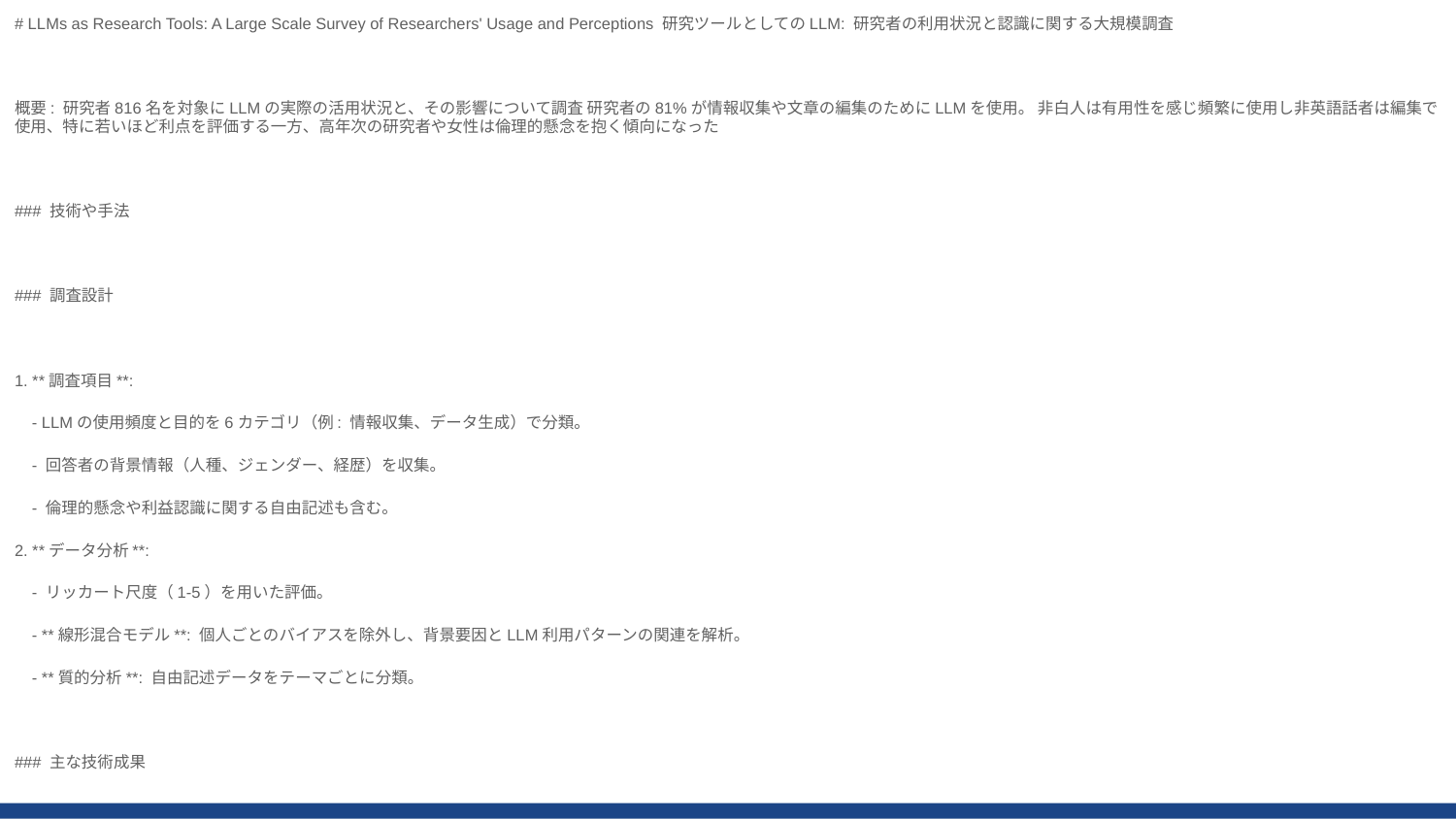

# LLMs as Research Tools: A Large Scale Survey of Researchers' Usage and Perceptions 研究ツールとしてのLLM: 研究者の利用状況と認識に関する大規模調査

概要: 研究者816名を対象にLLMの実際の活用状況と、その影響について調査 研究者の81%が情報収集や文章の編集のためにLLMを使用。 非白人は有用性を感じ頻繁に使用し非英語話者は編集で使用、特に若いほど利点を評価する一方、高年次の研究者や女性は倫理的懸念を抱く傾向になった

### 技術や手法

### 調査設計

1. **調査項目**:
    - LLMの使用頻度と目的を6カテゴリ（例: 情報収集、データ生成）で分類。
    - 回答者の背景情報（人種、ジェンダー、経歴）を収集。
    - 倫理的懸念や利益認識に関する自由記述も含む。
2. **データ分析**:
    - リッカート尺度（1-5）を用いた評価。
    - **線形混合モデル**: 個人ごとのバイアスを除外し、背景要因とLLM利用パターンの関連を解析。
    - **質的分析**: 自由記述データをテーマごとに分類。

### 主な技術成果

- 人種や研究キャリアがLLM利用と認識にどのように影響を及ぼすかを統計的に検証。
- オープンソースと商用モデルの評価を比較。

---

### 使用用途

1. **論文作成**: 編集やリフレーズで英語力を補完。
2. **情報収集**: 文献レビューやデータ整理に利用。
3. **データ分析**: パイプライン構築や仮説生成の補助。